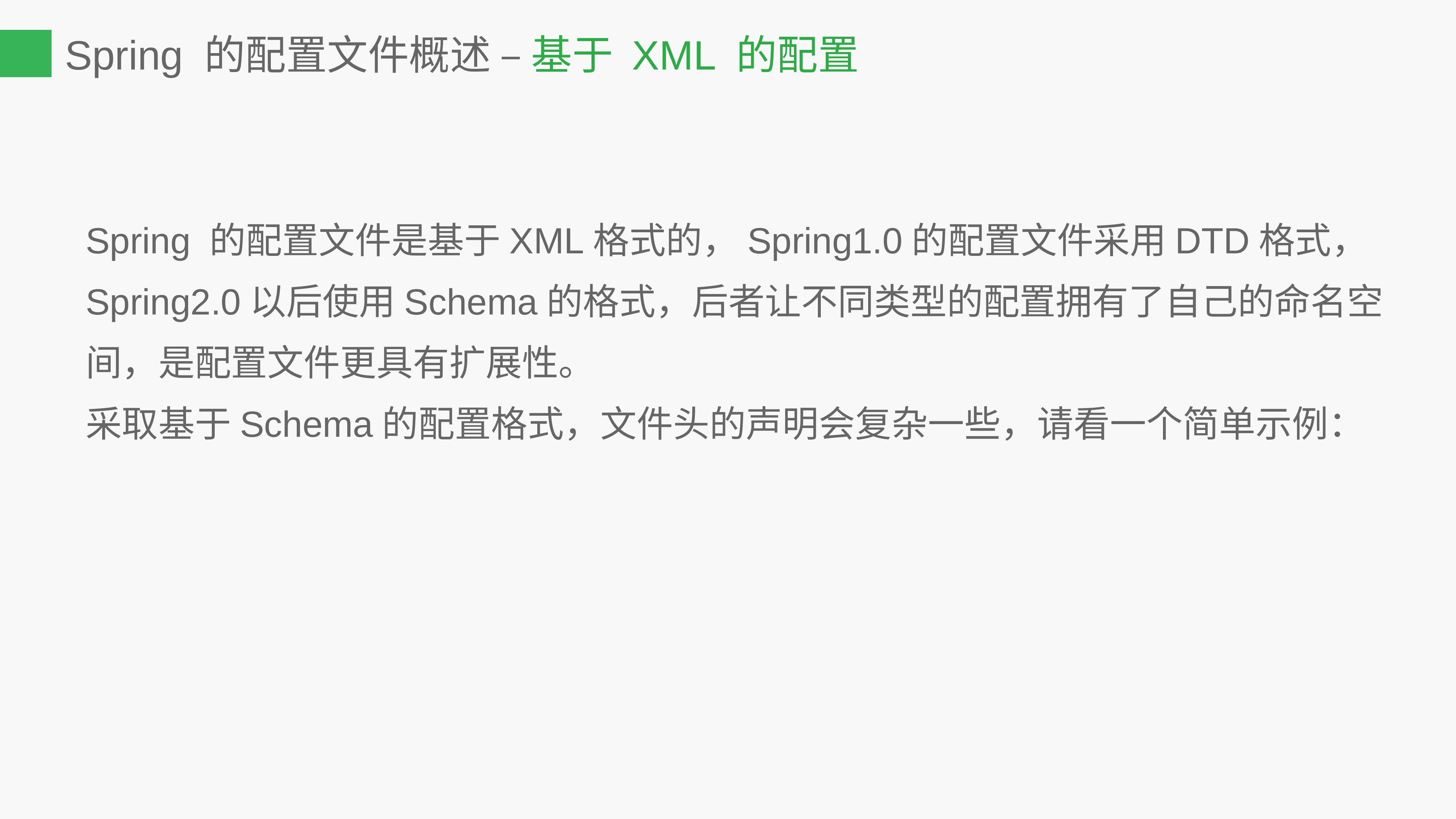

Spring 的配置文件概述 – 基于 XML 的配置

Spring 的配置文件是基于XML格式的，Spring1.0的配置文件采用DTD格式，Spring2.0以后使用Schema的格式，后者让不同类型的配置拥有了自己的命名空间，是配置文件更具有扩展性。
采取基于Schema的配置格式，文件头的声明会复杂一些，请看一个简单示例：